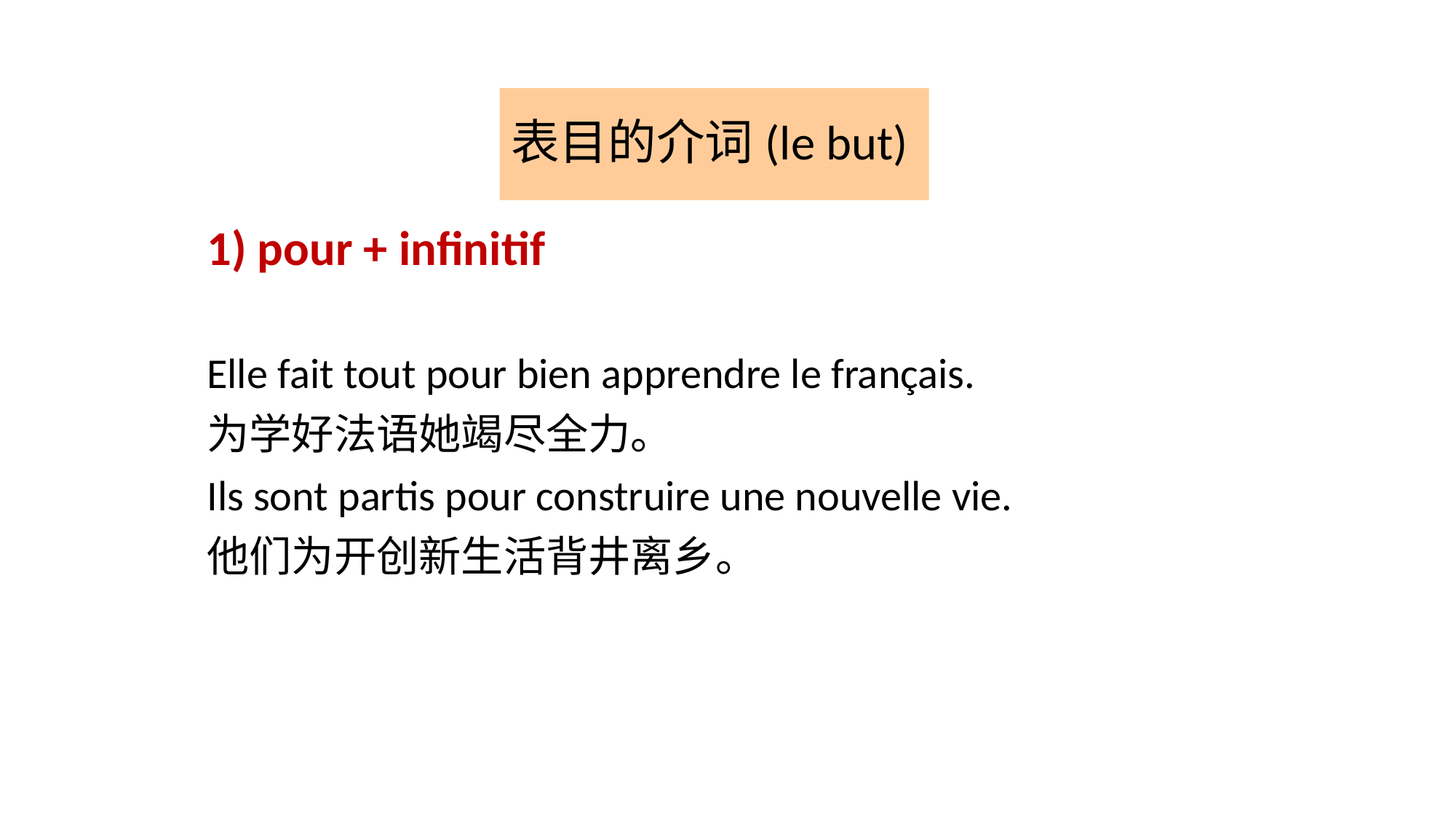

# 表目的介词(le but)
1) pour + infinitif

Elle fait tout pour bien apprendre le français.
为学好法语她竭尽全力。
Ils sont partis pour construire une nouvelle vie.
他们为开创新生活背井离乡。